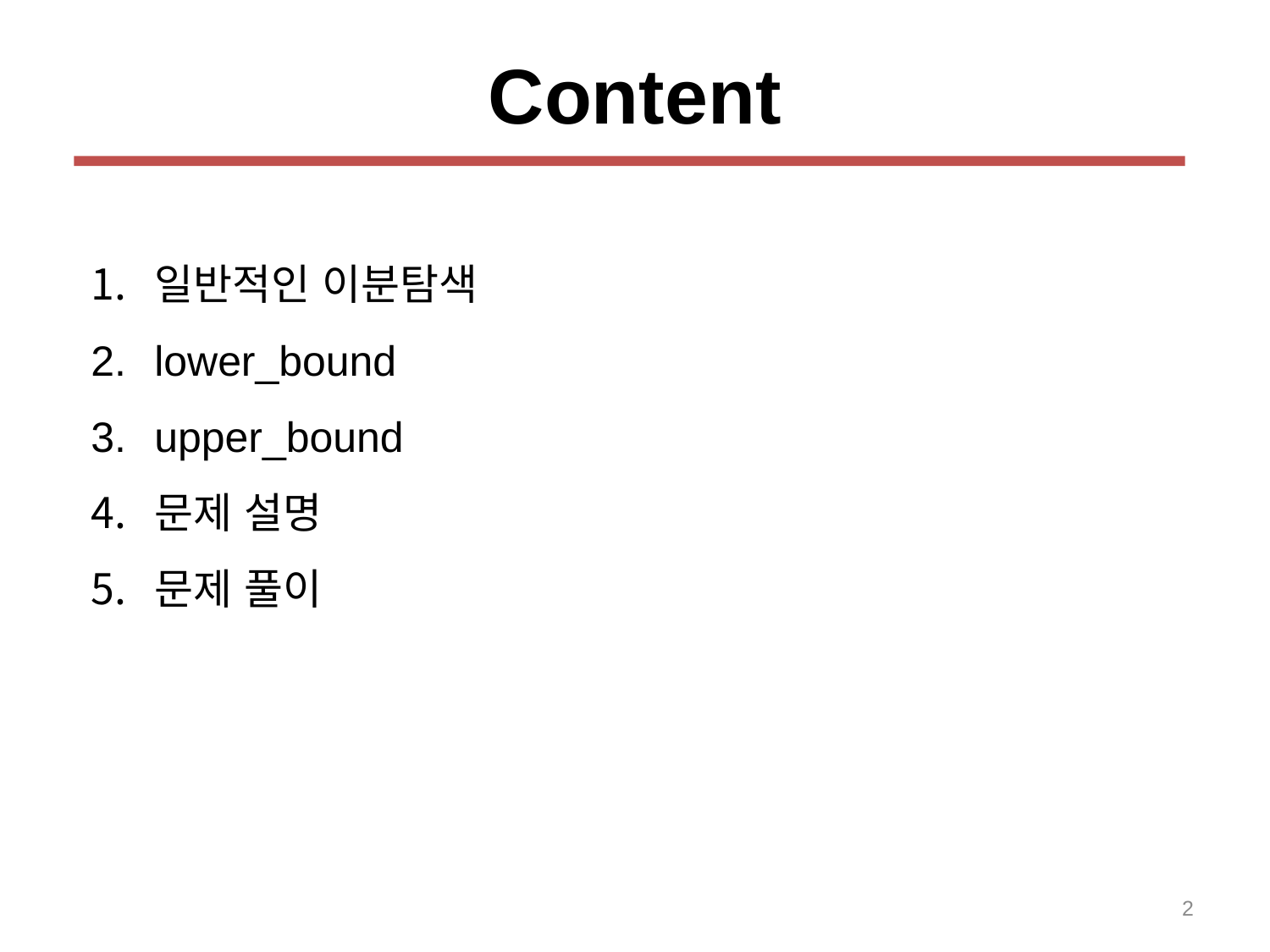

# Content

일반적인 이분탐색
lower_bound
upper_bound
문제 설명
문제 풀이
2